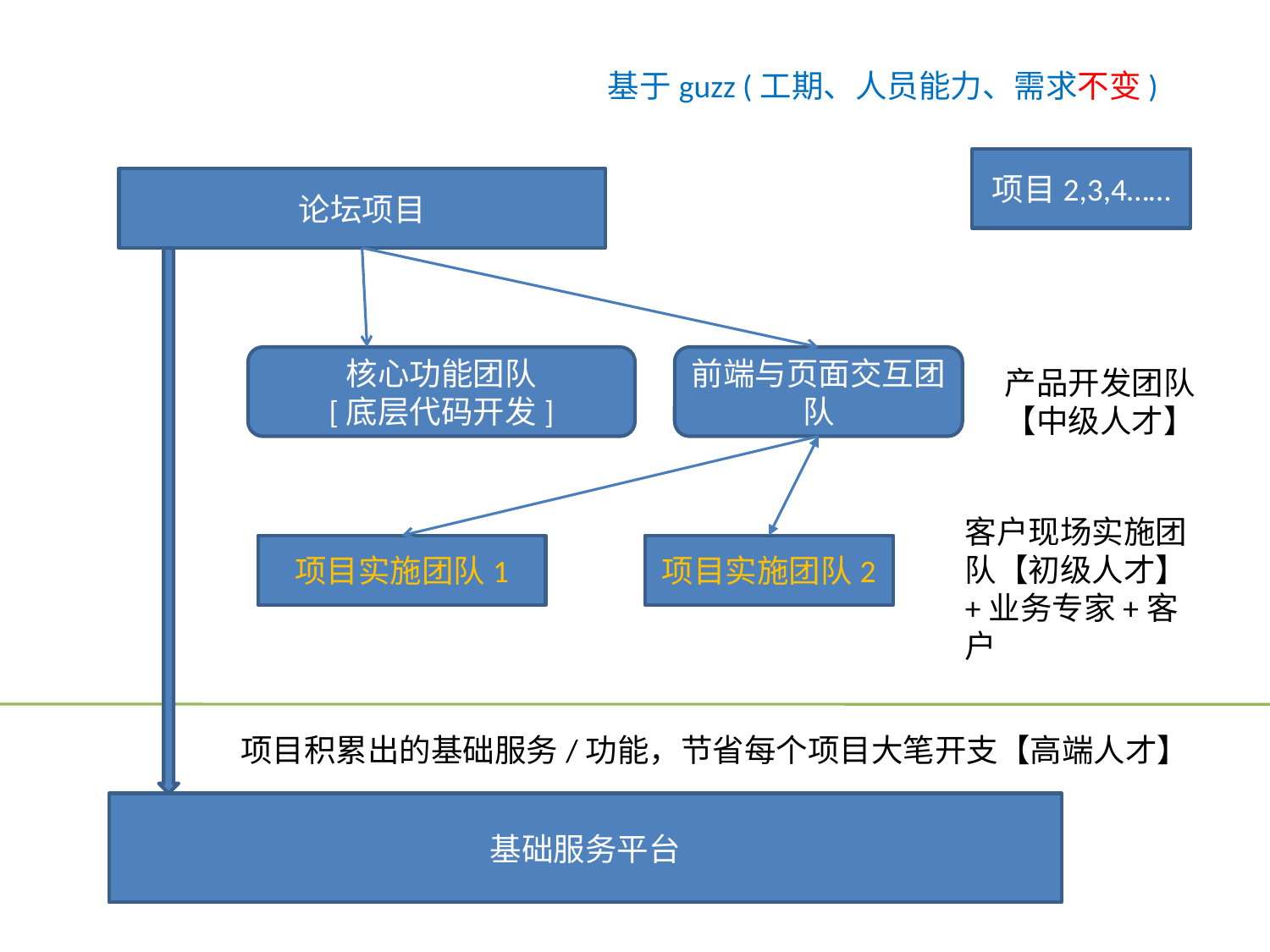

基于guzz (工期、人员能力、需求不变)
项目2,3,4……
论坛项目

核心功能团队
[底层代码开发]
前端与页面交互团队
产品开发团队【中级人才】
客户现场实施团队【初级人才】+业务专家+客户
项目实施团队1
项目实施团队2
项目积累出的基础服务/功能，节省每个项目大笔开支【高端人才】
基础服务平台